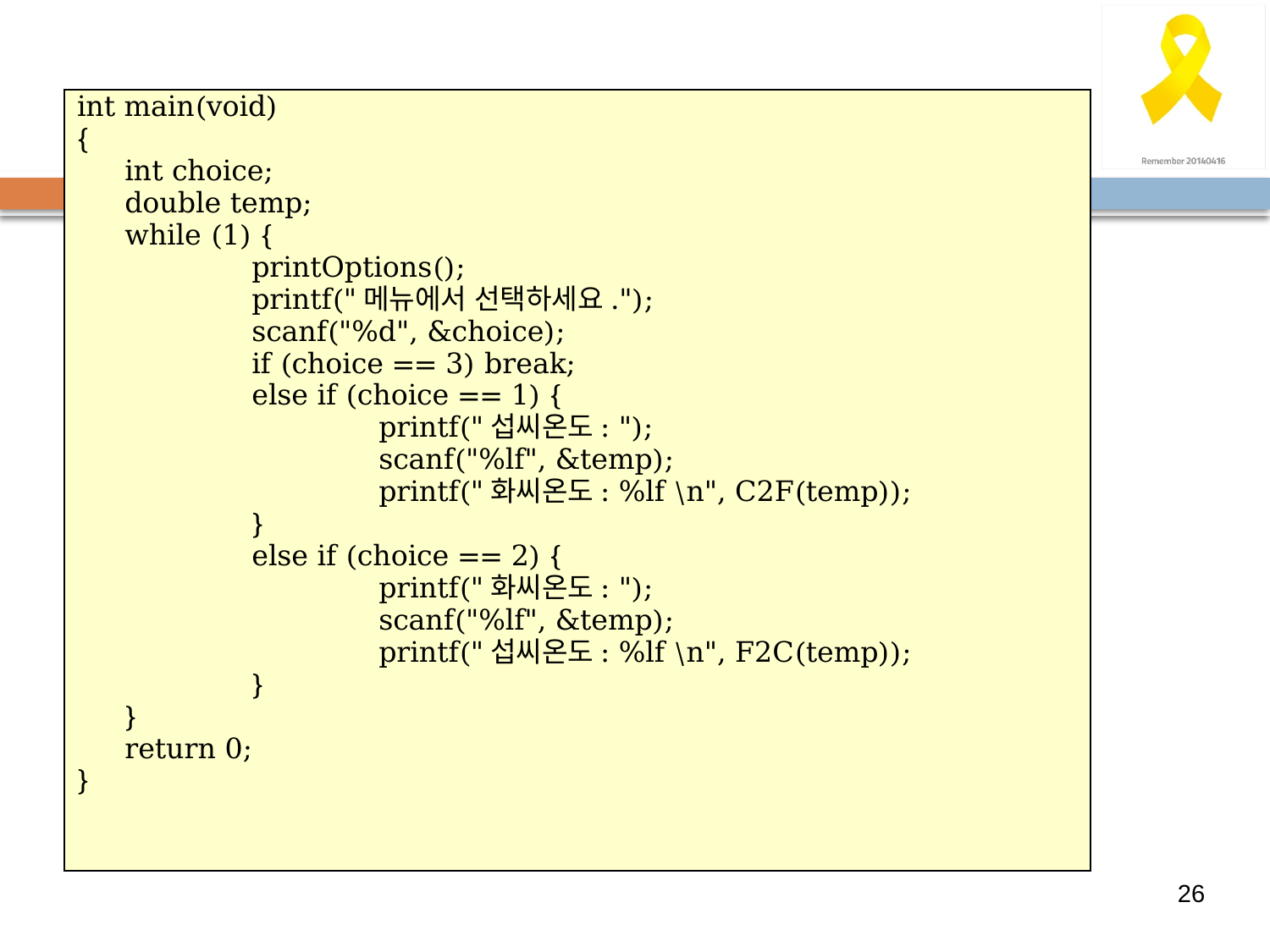

int main(void)
{
	int choice;
	double temp;
	while (1) {
		printOptions();
		printf("메뉴에서 선택하세요.");
		scanf("%d", &choice);
		if (choice == 3) break;
		else if (choice == 1) {
			printf("섭씨온도: ");
			scanf("%lf", &temp);
			printf("화씨온도: %lf \n", C2F(temp));
		}
		else if (choice == 2) {
			printf("화씨온도: ");
			scanf("%lf", &temp);
			printf("섭씨온도: %lf \n", F2C(temp));
		}
	}
	return 0;
}
26